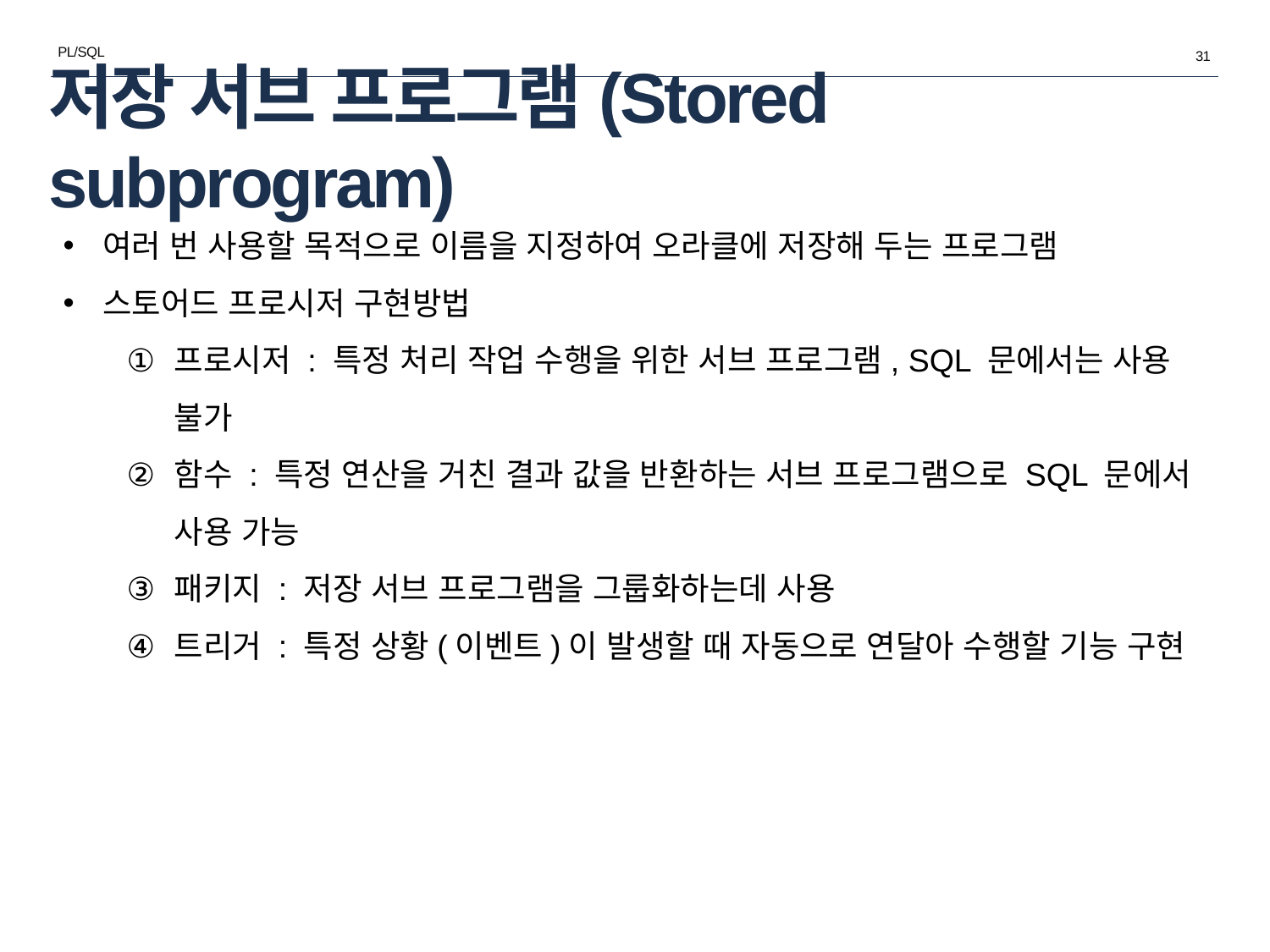

PL/SQL
31
# 저장 서브 프로그램(Stored subprogram)
여러 번 사용할 목적으로 이름을 지정하여 오라클에 저장해 두는 프로그램
스토어드 프로시저 구현방법
프로시저 : 특정 처리 작업 수행을 위한 서브 프로그램, SQL 문에서는 사용 불가
함수 : 특정 연산을 거친 결과 값을 반환하는 서브 프로그램으로 SQL 문에서 사용 가능
패키지 : 저장 서브 프로그램을 그룹화하는데 사용
트리거 : 특정 상황(이벤트)이 발생할 때 자동으로 연달아 수행할 기능 구현